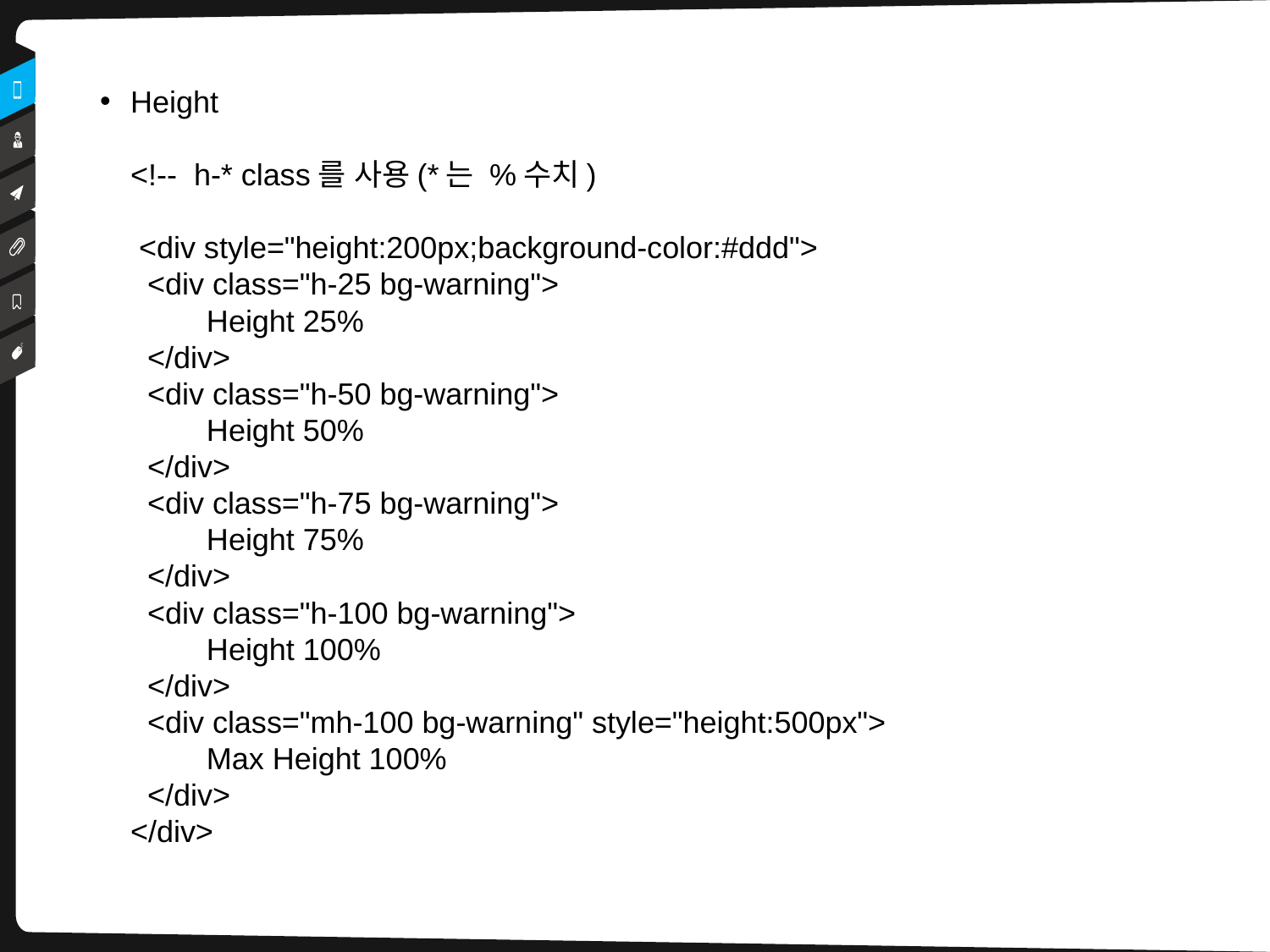

Height
<!--  h-* class를 사용(*는 %수치)
 <div style="height:200px;background-color:#ddd">
  <div class="h-25 bg-warning">
         Height 25%
  </div>
  <div class="h-50 bg-warning">
         Height 50%
  </div>
  <div class="h-75 bg-warning">
         Height 75%
  </div>
  <div class="h-100 bg-warning">
         Height 100%
  </div>
  <div class="mh-100 bg-warning" style="height:500px">
         Max Height 100%
  </div>
</div>